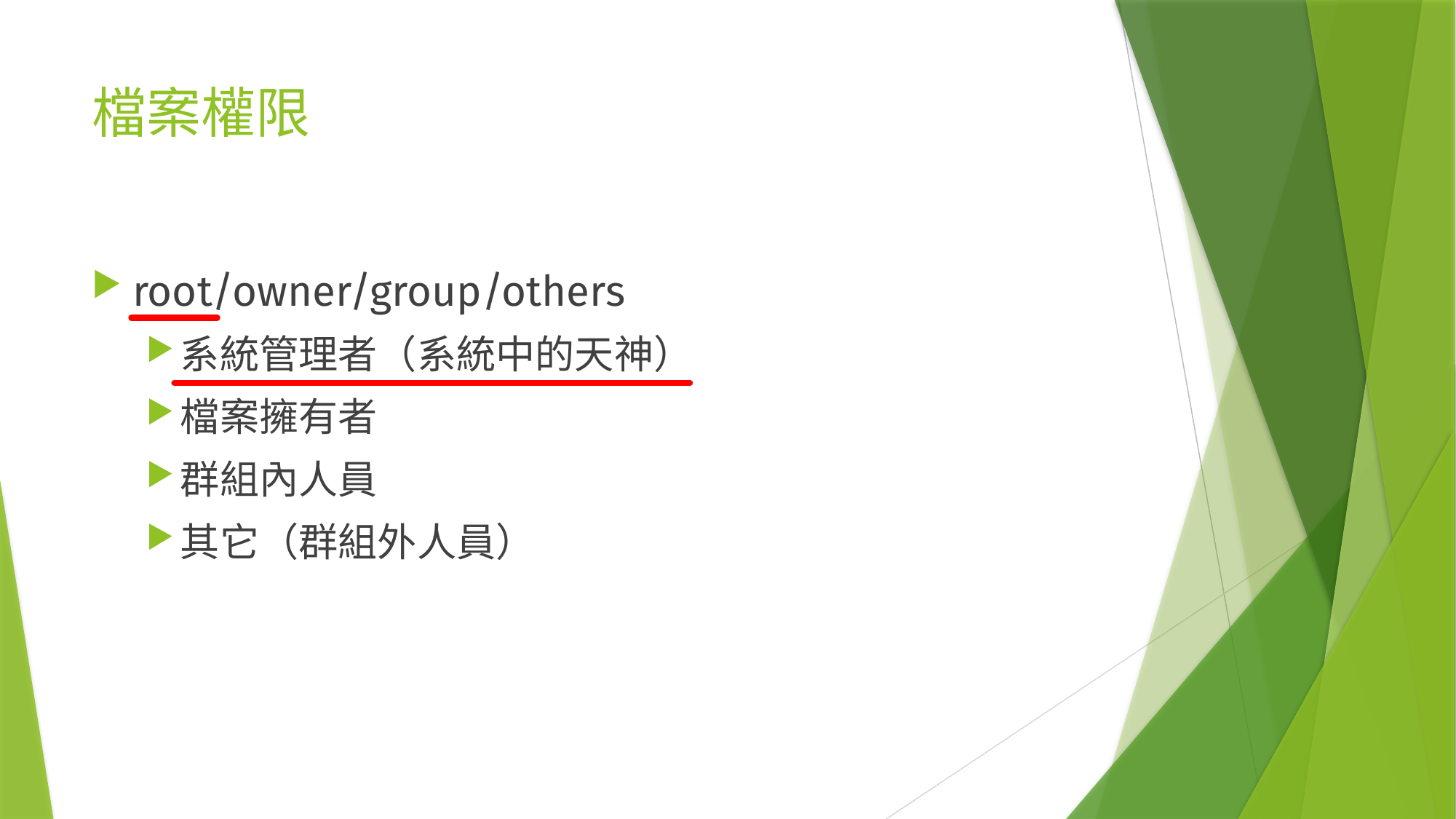

# 檔案權限
root/owner/group/others
系統管理者（系統中的天神）
檔案擁有者
群組內人員
其它（群組外人員）